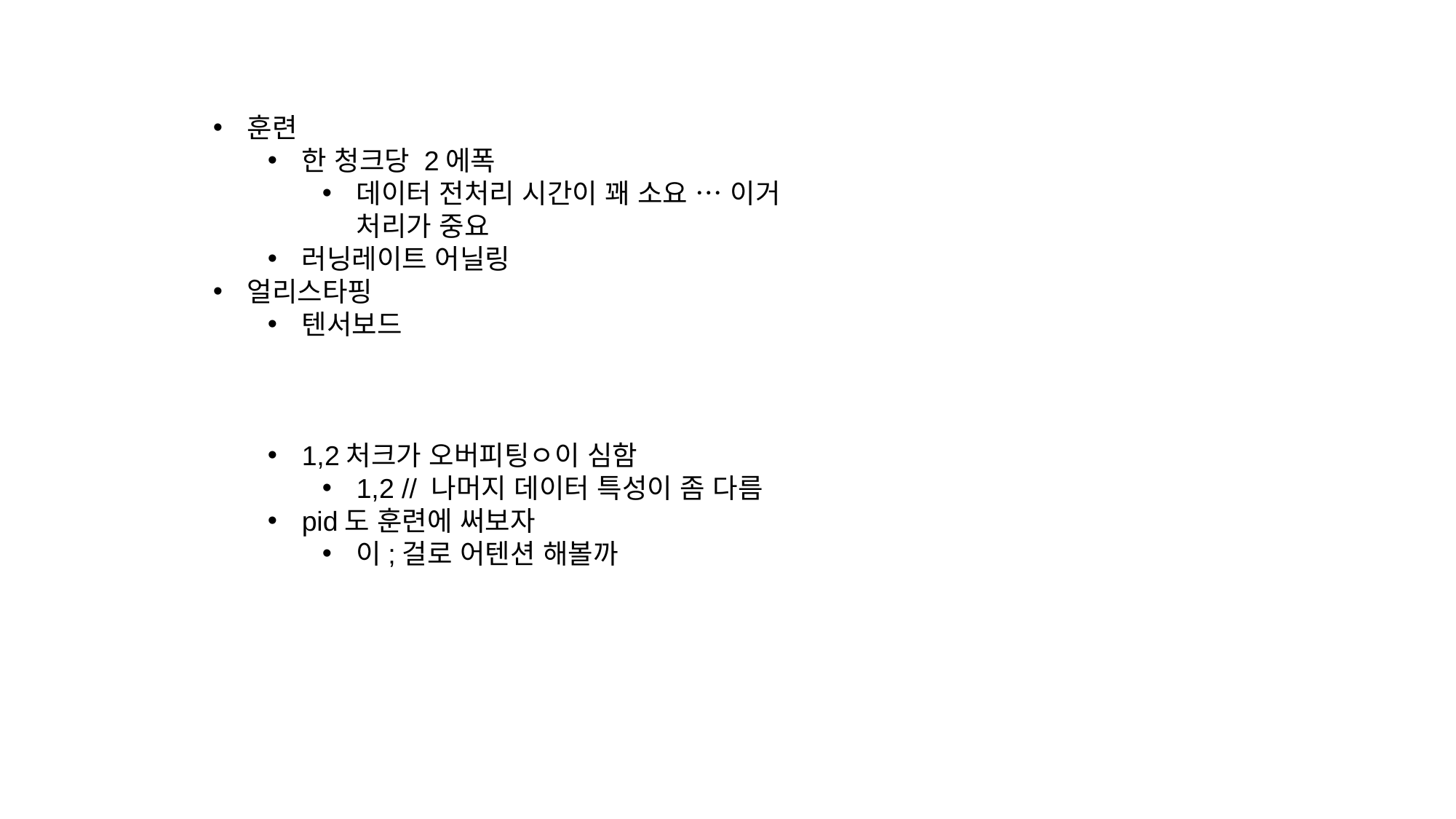

훈련
한 청크당 2에폭
데이터 전처리 시간이 꽤 소요 … 이거 처리가 중요
러닝레이트 어닐링
얼리스타핑
텐서보드

1,2처크가 오버피팅ㅇ이 심함
1,2 // 나머지 데이터 특성이 좀 다름
pid도 훈련에 써보자
이;걸로 어텐션 해볼까